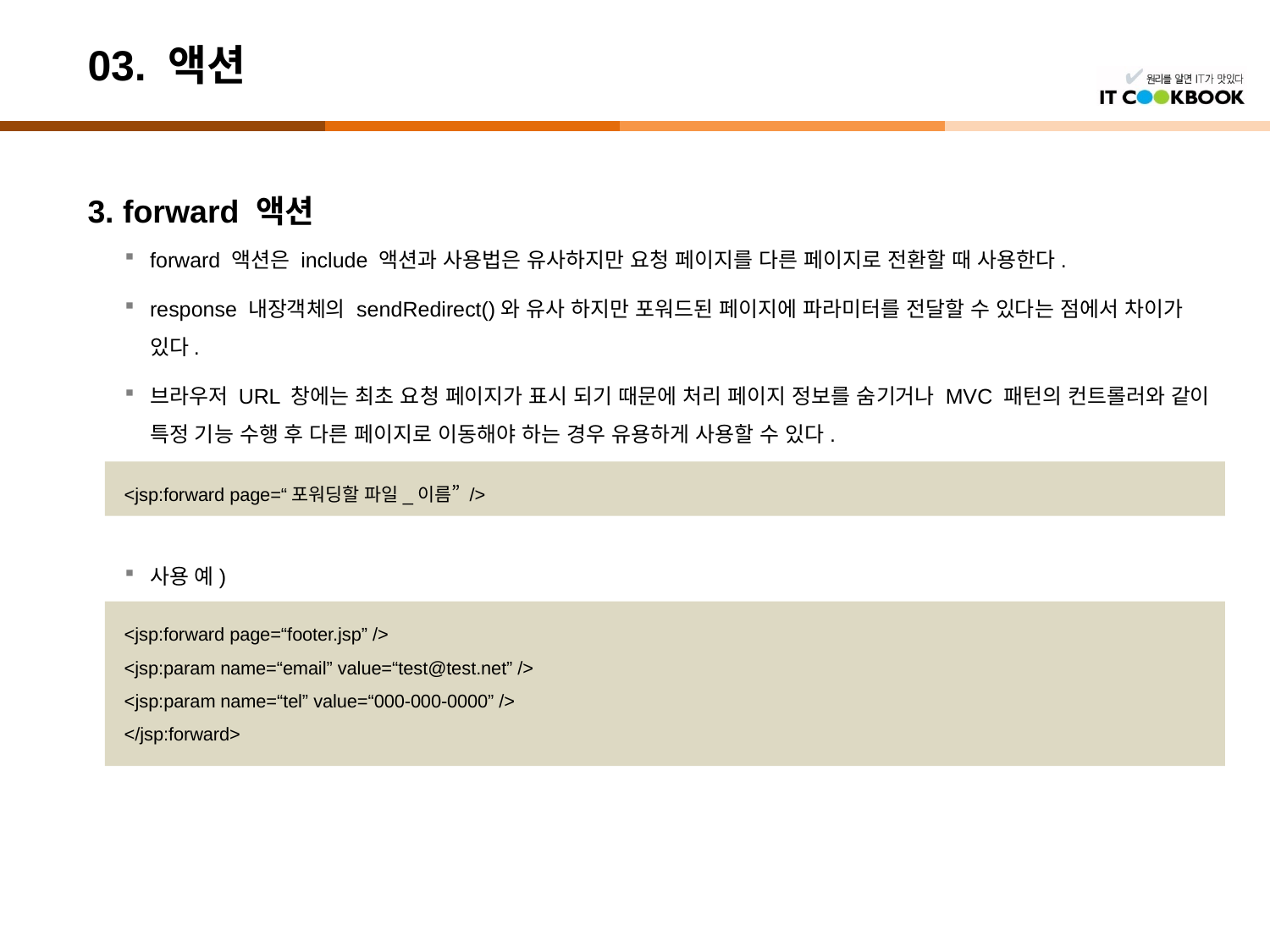

# 03. 액션
3. forward 액션
forward 액션은 include 액션과 사용법은 유사하지만 요청 페이지를 다른 페이지로 전환할 때 사용한다.
response 내장객체의 sendRedirect()와 유사 하지만 포워드된 페이지에 파라미터를 전달할 수 있다는 점에서 차이가 있다.
브라우저 URL 창에는 최초 요청 페이지가 표시 되기 때문에 처리 페이지 정보를 숨기거나 MVC 패턴의 컨트롤러와 같이 특정 기능 수행 후 다른 페이지로 이동해야 하는 경우 유용하게 사용할 수 있다.

사용 예)

<jsp:forward page=“포워딩할 파일_이름” />

<jsp:forward page=“footer.jsp” />
<jsp:param name=“email” value=“test@test.net” />
<jsp:param name=“tel” value=“000-000-0000” />
</jsp:forward>